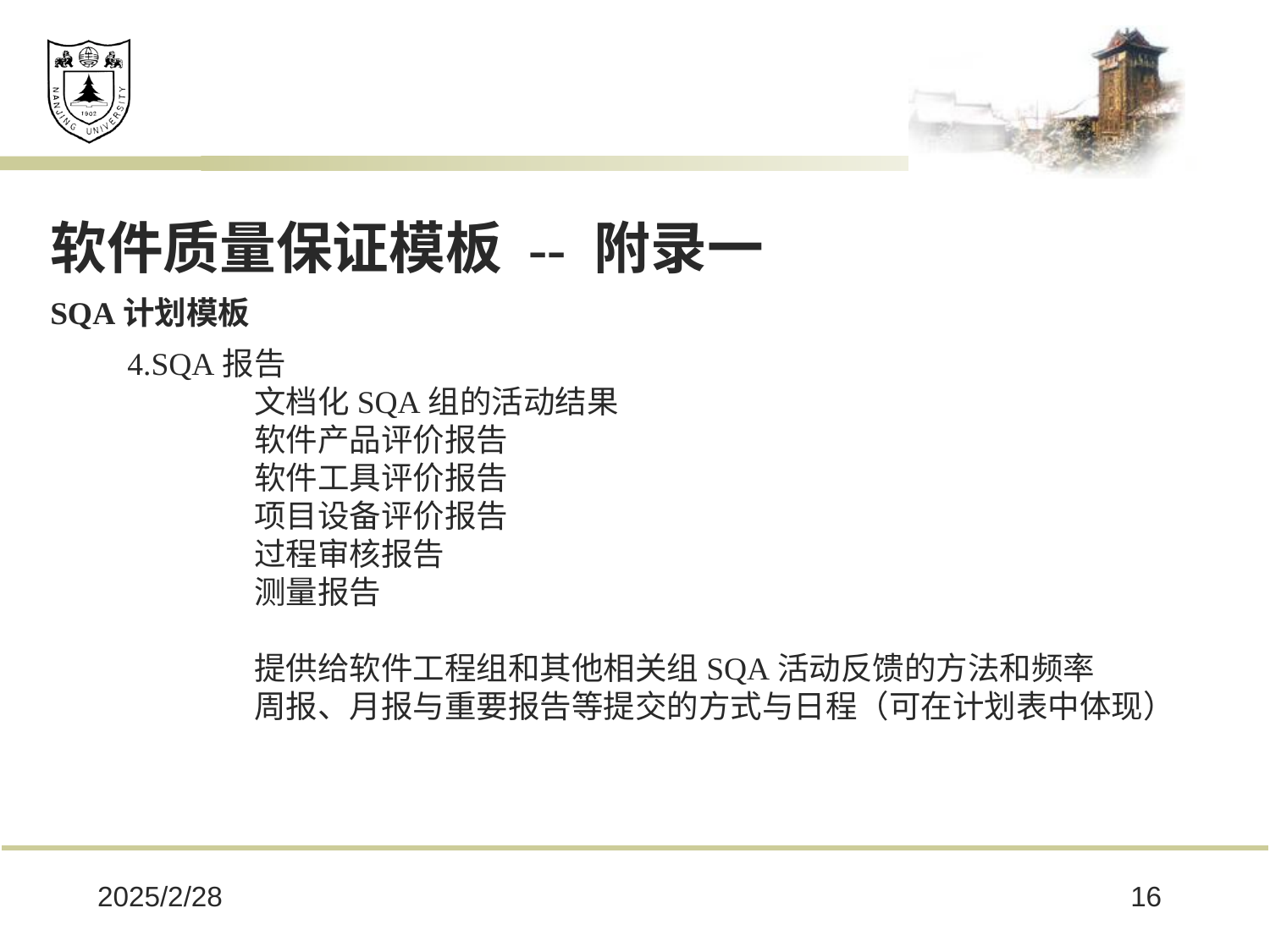

软件质量保证模板 -- 附录一
SQA计划模板
4.SQA报告
	文档化SQA组的活动结果
	软件产品评价报告
	软件工具评价报告
	项目设备评价报告
	过程审核报告
	测量报告
	提供给软件工程组和其他相关组SQA活动反馈的方法和频率
	周报、月报与重要报告等提交的方式与日程（可在计划表中体现）

2025/2/28
16